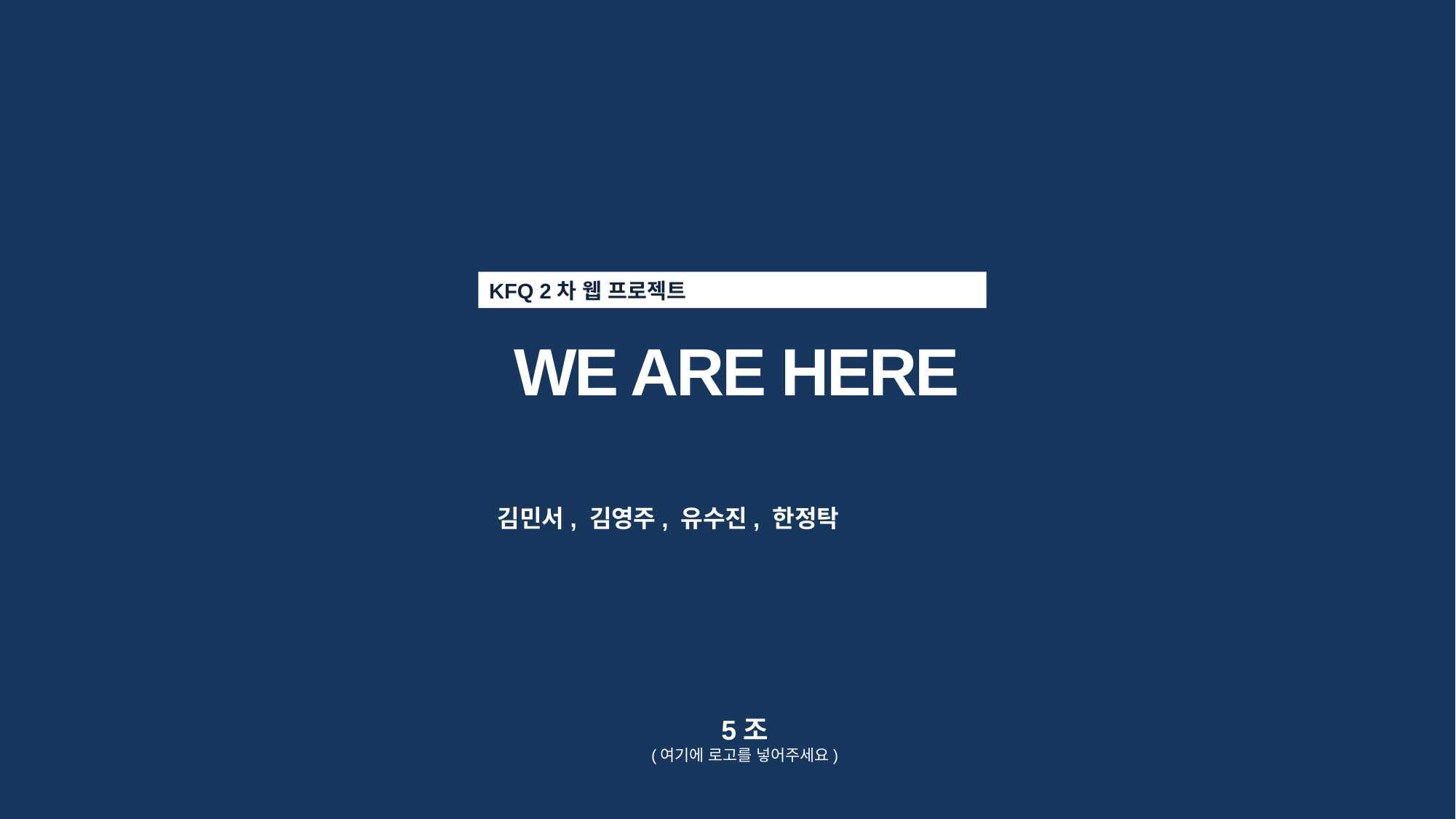

KFQ 2차 웹 프로젝트
 WE ARE HERE
김민서, 김영주, 유수진, 한정탁
5조
(여기에 로고를 넣어주세요)